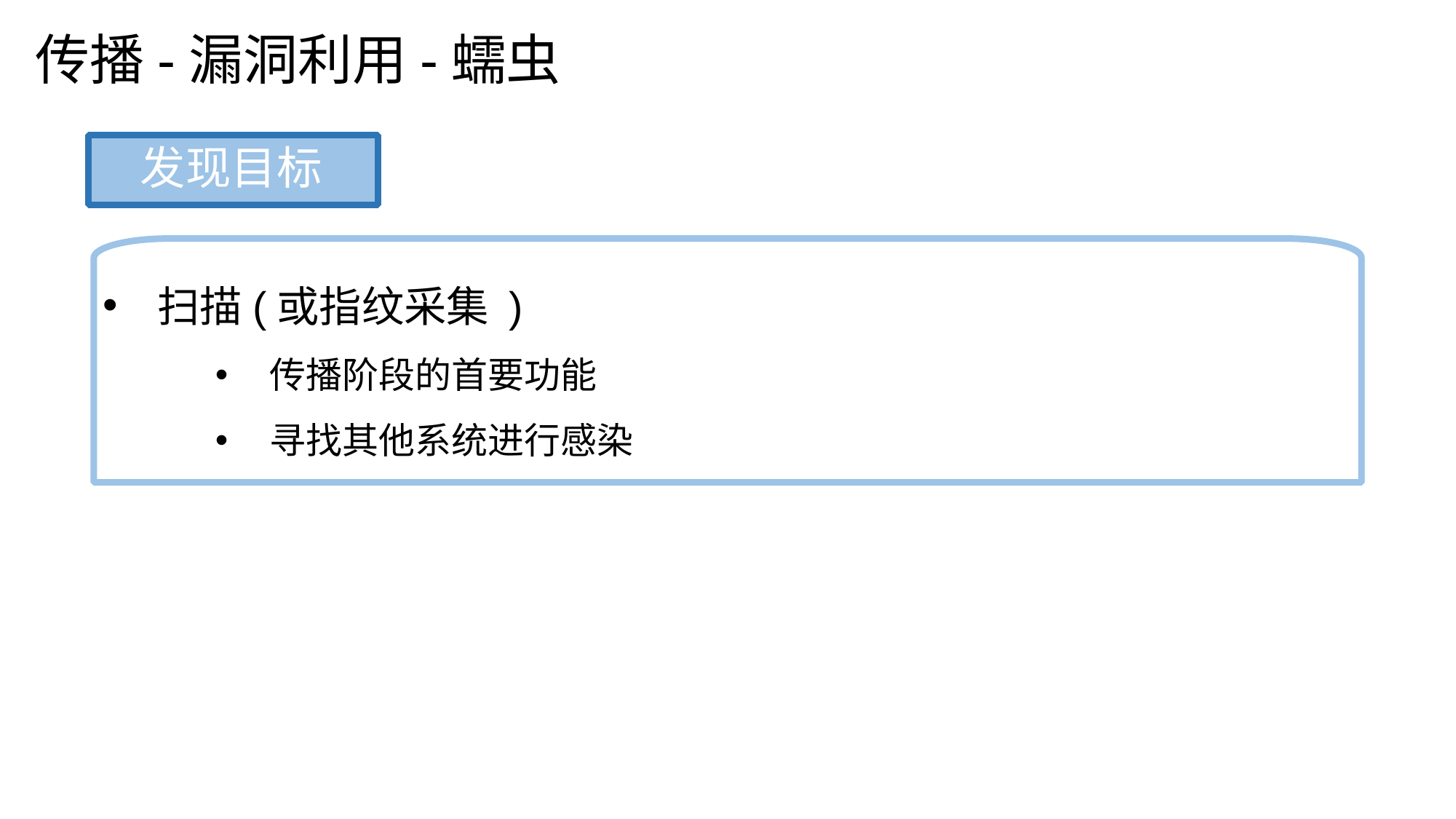

传播-漏洞利用-蠕虫

发现目标
扫描(或指纹采集 )
传播阶段的首要功能
寻找其他系统进行感染